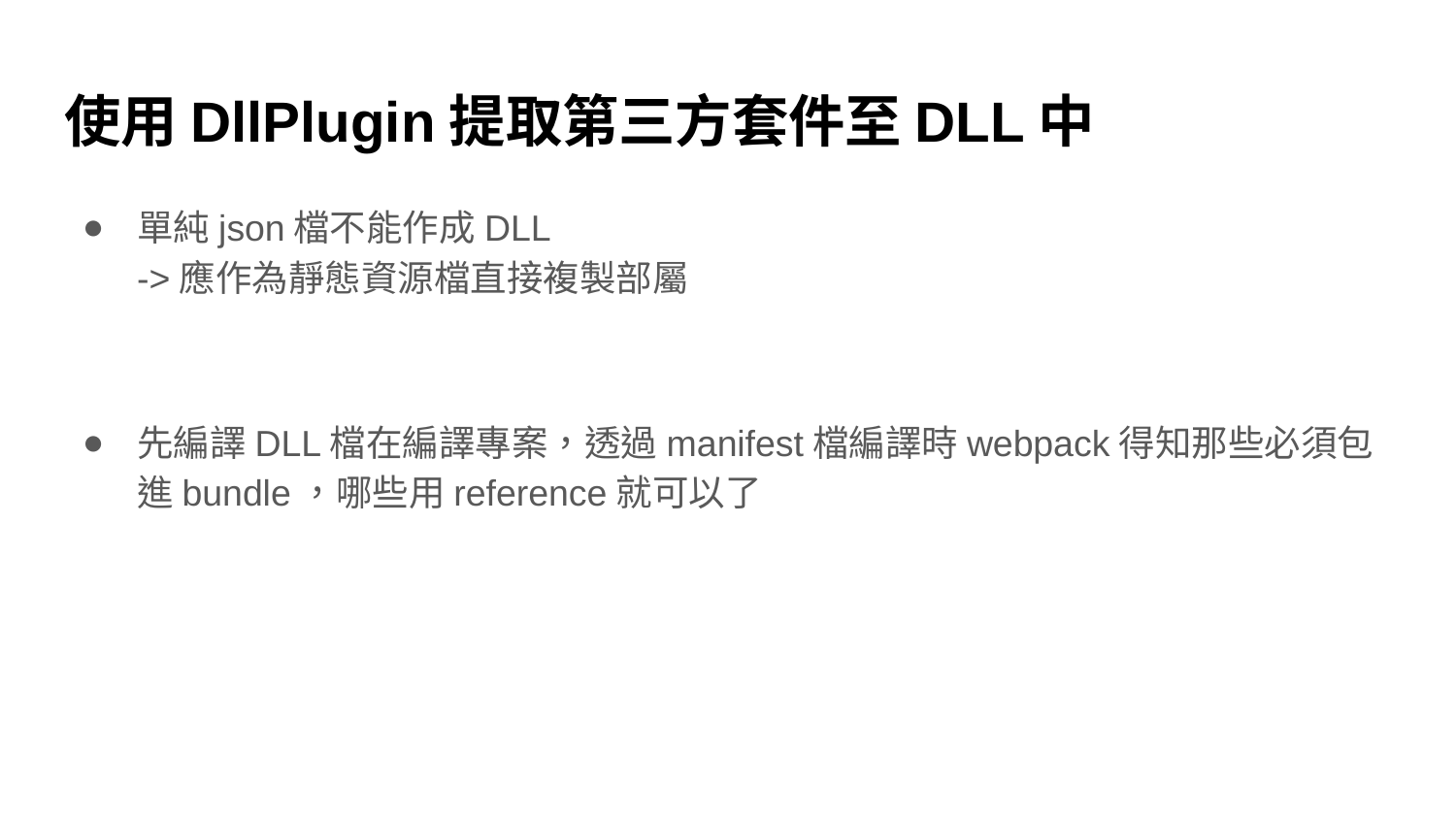

# 使用DllPlugin提取第三方套件至DLL中
單純json檔不能作成DLL
->應作為靜態資源檔直接複製部屬

先編譯DLL檔在編譯專案，透過manifest檔編譯時webpack得知那些必須包進bundle，哪些用reference就可以了